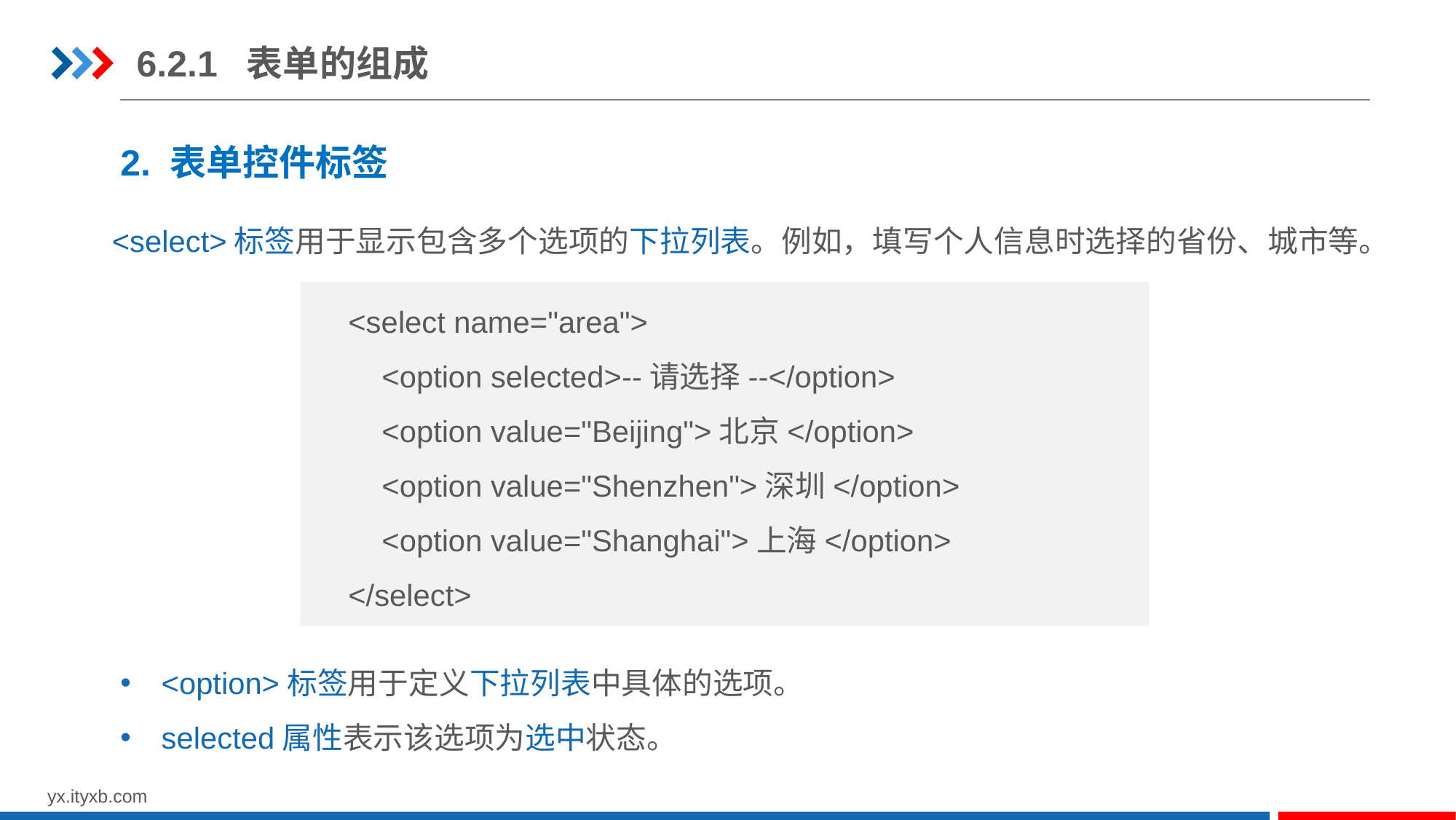

6.2.1  表单的组成
2. 表单控件标签
<select>标签用于显示包含多个选项的下拉列表。例如，填写个人信息时选择的省份、城市等。
<select name="area">
    <option selected>--请选择--</option>
    <option value="Beijing">北京</option>
    <option value="Shenzhen">深圳</option>
    <option value="Shanghai">上海</option>
</select>

<option>标签用于定义下拉列表中具体的选项。
selected属性表示该选项为选中状态。